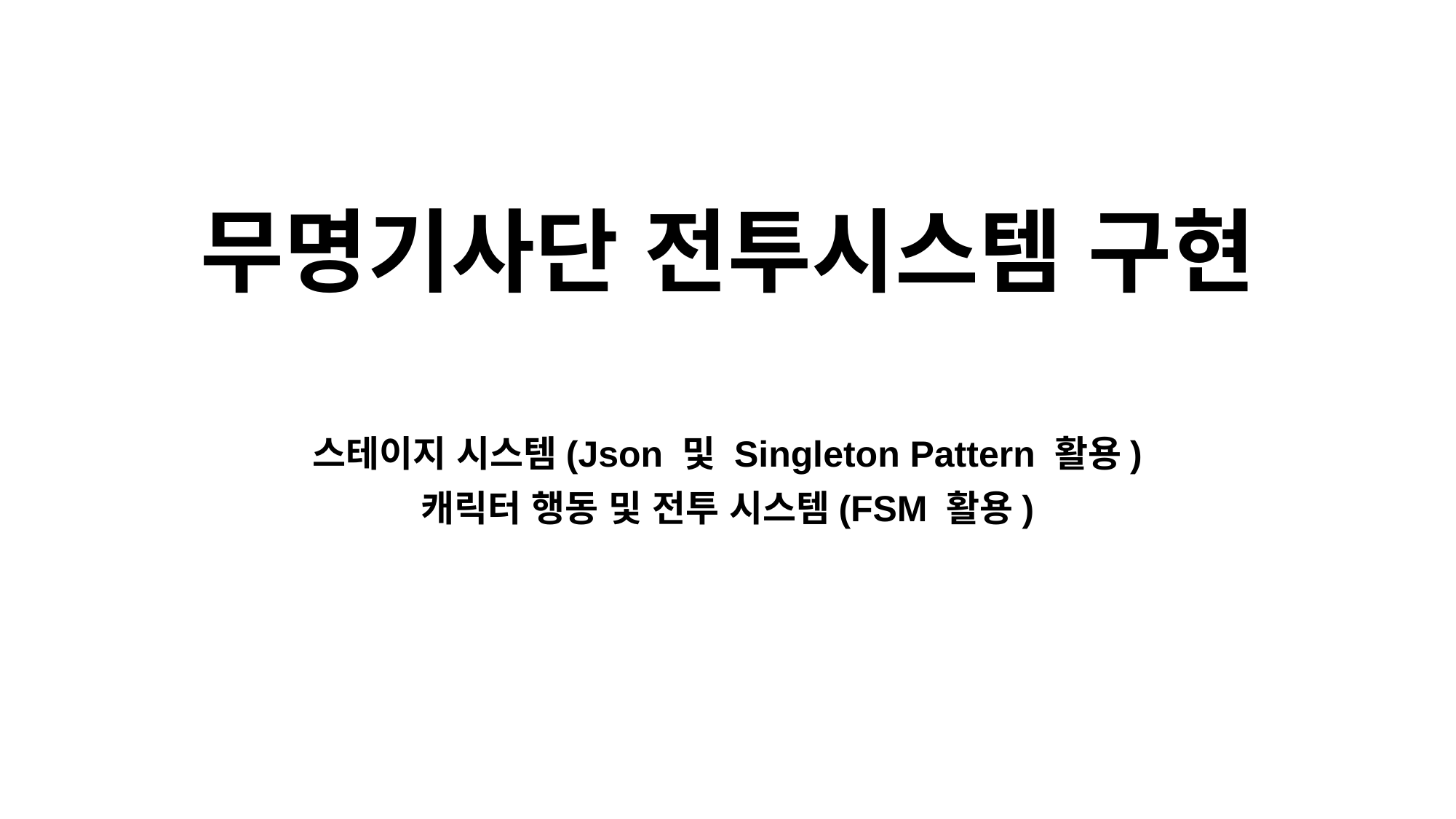

# 무명기사단 전투시스템 구현
스테이지 시스템(Json 및 Singleton Pattern 활용)
캐릭터 행동 및 전투 시스템(FSM 활용)